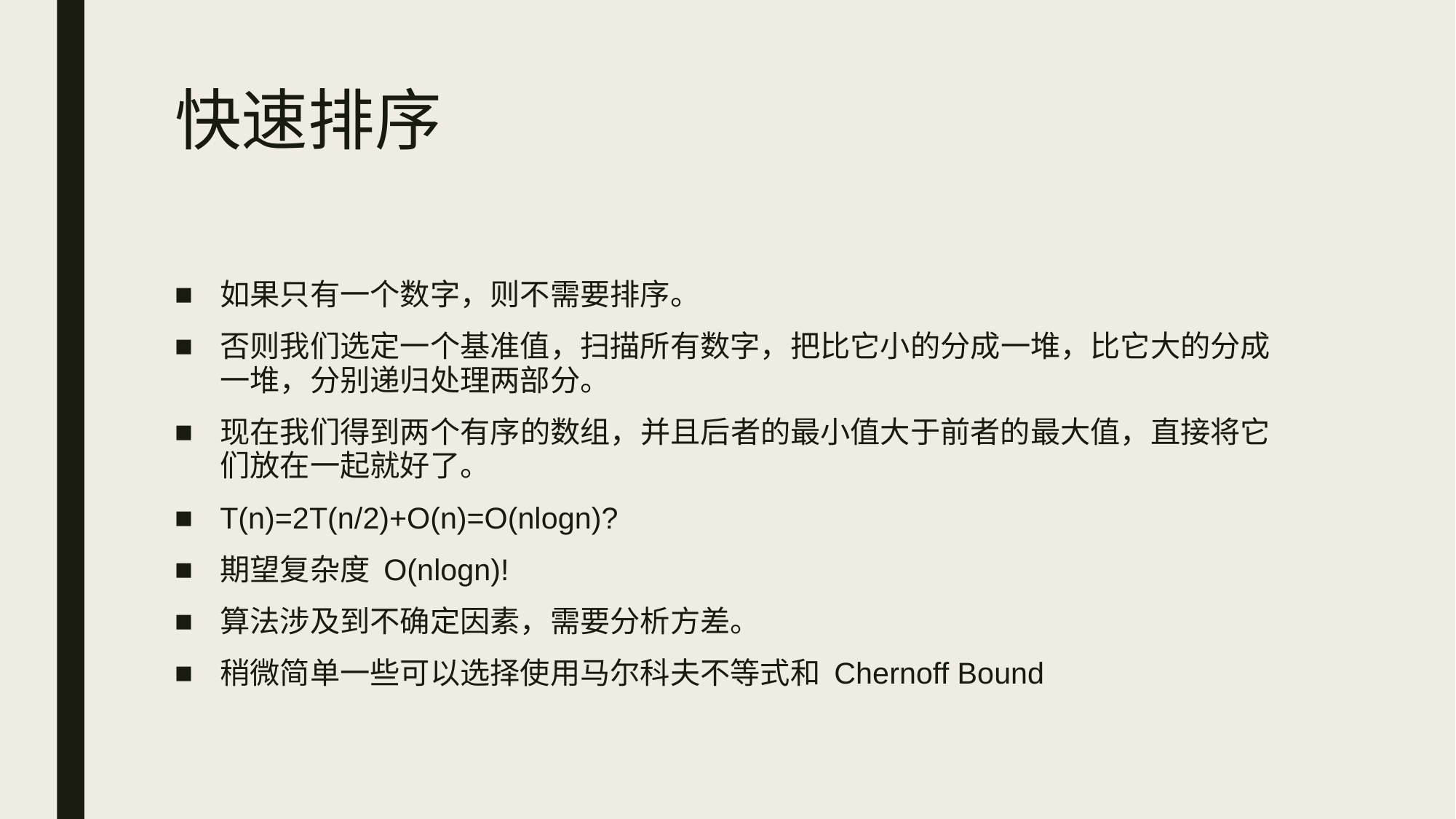

# 快速排序
如果只有一个数字，则不需要排序。
否则我们选定一个基准值，扫描所有数字，把比它小的分成一堆，比它大的分成一堆，分别递归处理两部分。
现在我们得到两个有序的数组，并且后者的最小值大于前者的最大值，直接将它们放在一起就好了。
T(n)=2T(n/2)+O(n)=O(nlogn)?
期望复杂度 O(nlogn)!
算法涉及到不确定因素，需要分析方差。
稍微简单一些可以选择使用马尔科夫不等式和 Chernoff Bound